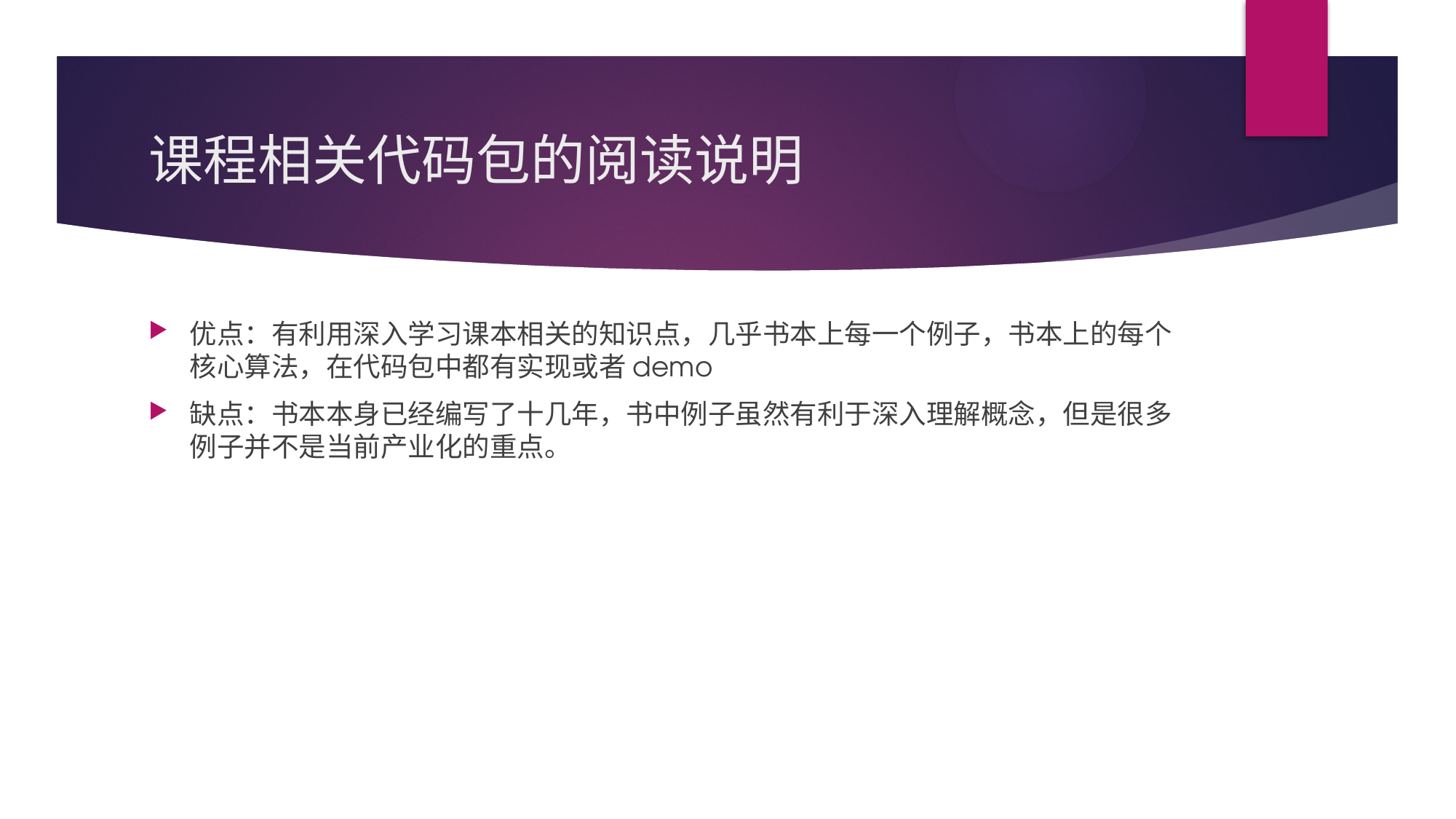

# 课程相关代码包的阅读说明
优点：有利用深入学习课本相关的知识点，几乎书本上每一个例子，书本上的每个核心算法，在代码包中都有实现或者demo
缺点：书本本身已经编写了十几年，书中例子虽然有利于深入理解概念，但是很多例子并不是当前产业化的重点。